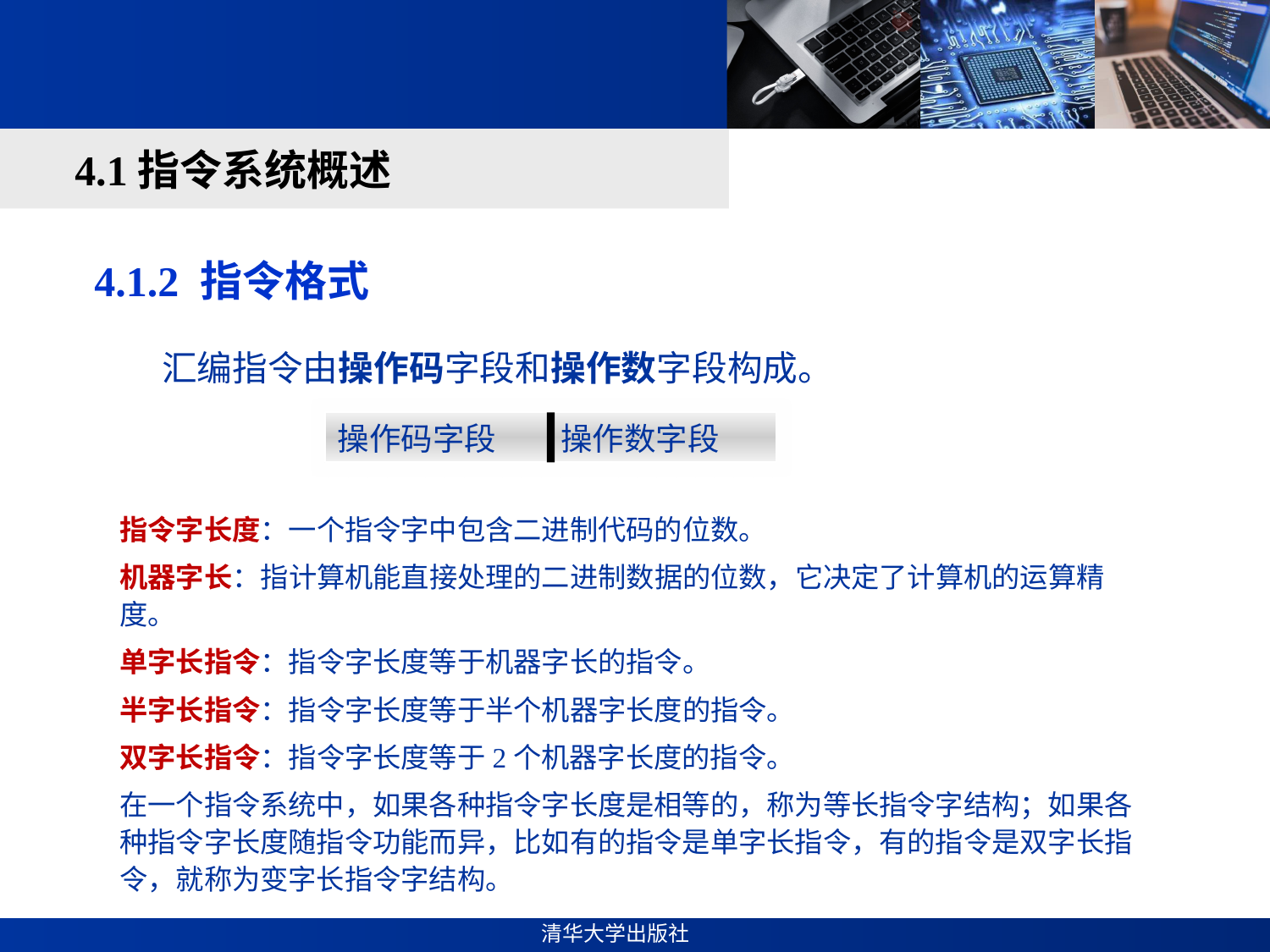

#
4.1指令系统概述
4.1.2 指令格式
      汇编指令由操作码字段和操作数字段构成。

操作码字段         操作数字段

指令字长度：一个指令字中包含二进制代码的位数。
机器字长：指计算机能直接处理的二进制数据的位数，它决定了计算机的运算精度。
单字长指令：指令字长度等于机器字长的指令。
半字长指令：指令字长度等于半个机器字长度的指令。
双字长指令：指令字长度等于2个机器字长度的指令。
在一个指令系统中，如果各种指令字长度是相等的，称为等长指令字结构；如果各种指令字长度随指令功能而异，比如有的指令是单字长指令，有的指令是双字长指令，就称为变字长指令字结构。